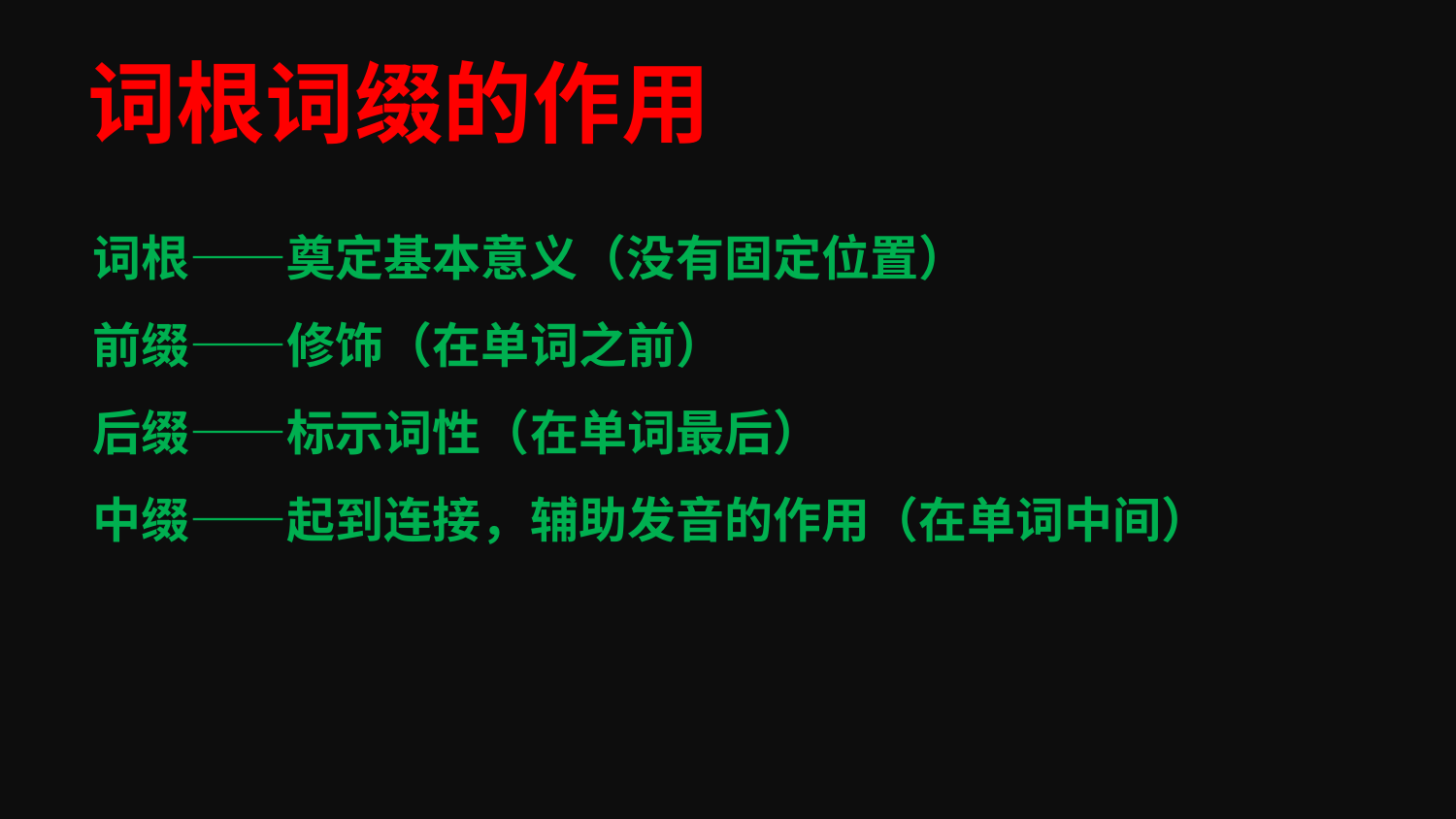

# 词根词缀的作用
词根——奠定基本意义（没有固定位置）
前缀——修饰（在单词之前）
后缀——标示词性（在单词最后）
中缀——起到连接，辅助发音的作用（在单词中间）